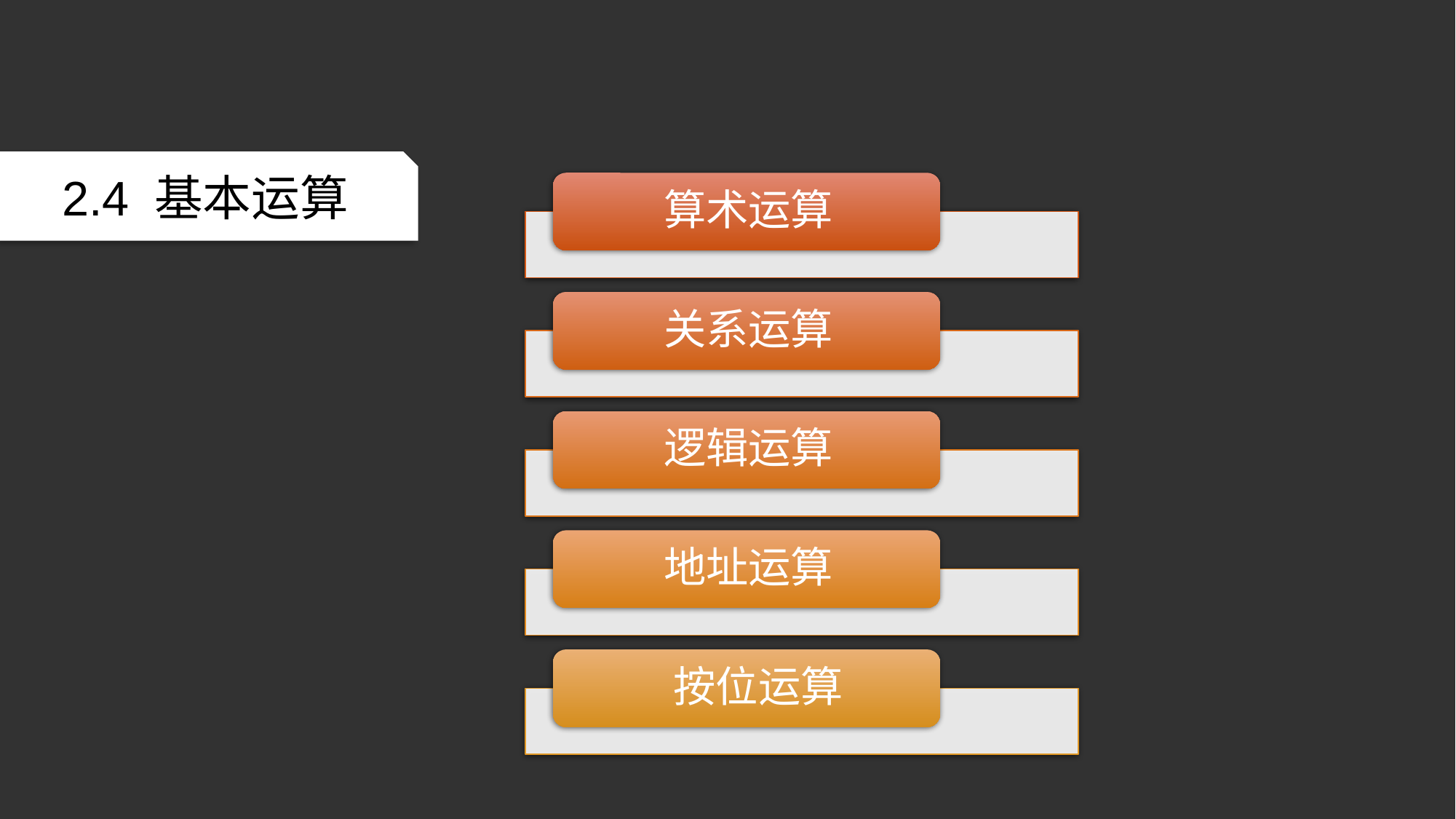

2.4 基本运算
算术运算
关系运算
逻辑运算
地址运算
 按位运算